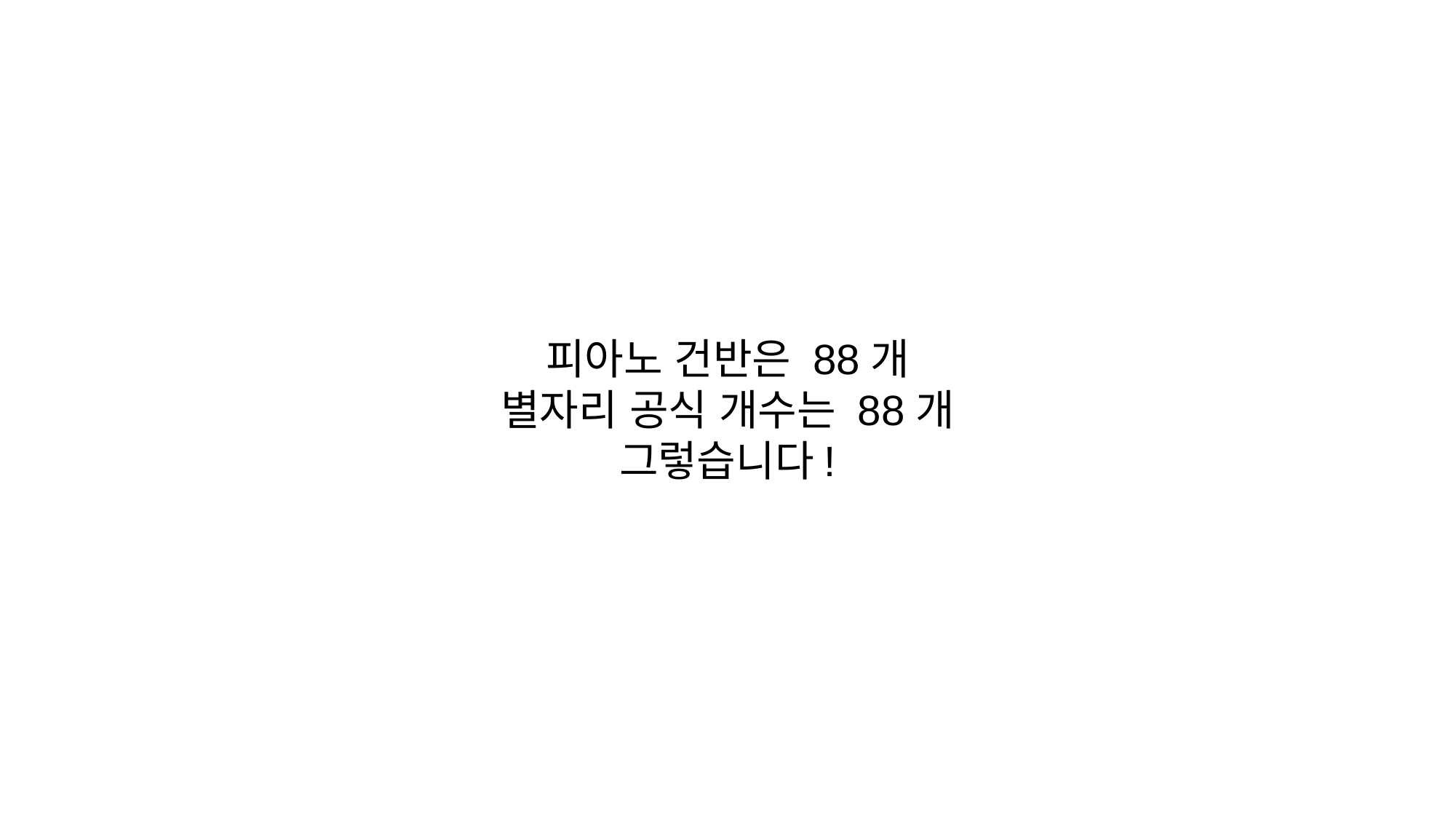

피아노 건반은 88개
별자리 공식 개수는 88개
그렇습니다!